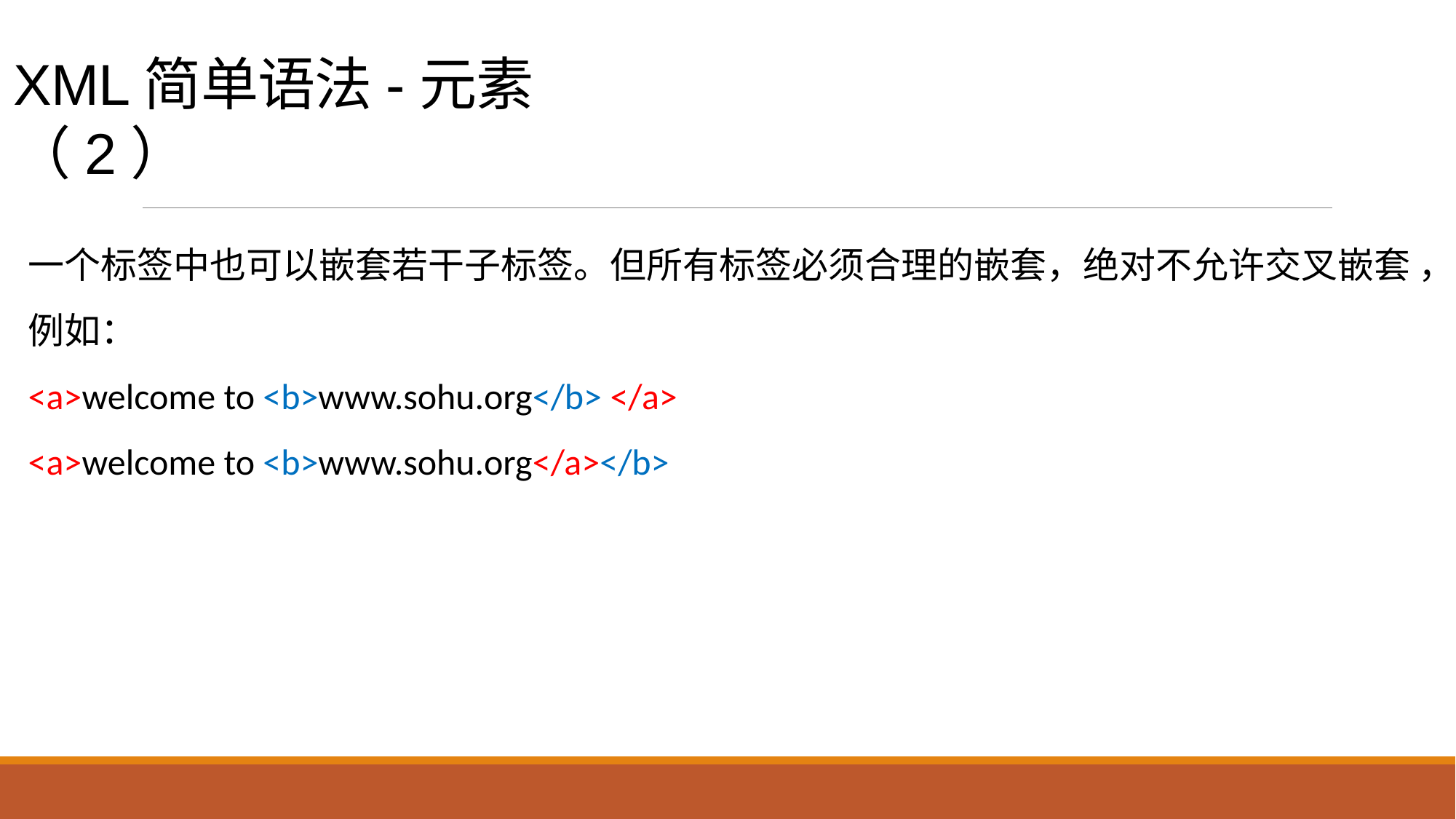

# XML简单语法-元素（2）
一个标签中也可以嵌套若干子标签。但所有标签必须合理的嵌套，绝对不允许交叉嵌套 ，例如：
<a>welcome to <b>www.sohu.org</b> </a>
<a>welcome to <b>www.sohu.org</a></b>